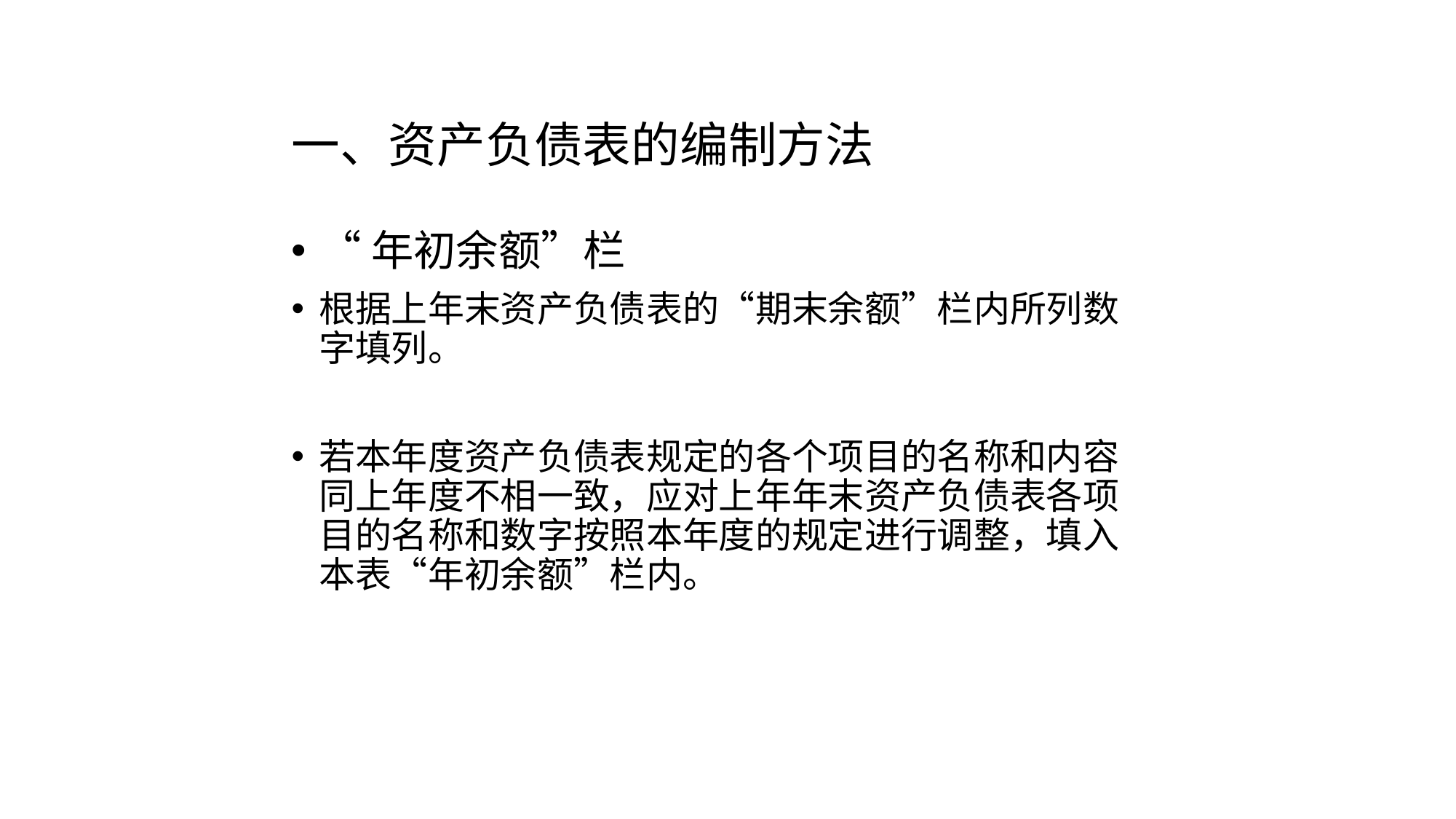

# 一、资产负债表的编制方法
“年初余额”栏
根据上年末资产负债表的“期末余额”栏内所列数字填列。

若本年度资产负债表规定的各个项目的名称和内容同上年度不相一致，应对上年年末资产负债表各项目的名称和数字按照本年度的规定进行调整，填入本表“年初余额”栏内。